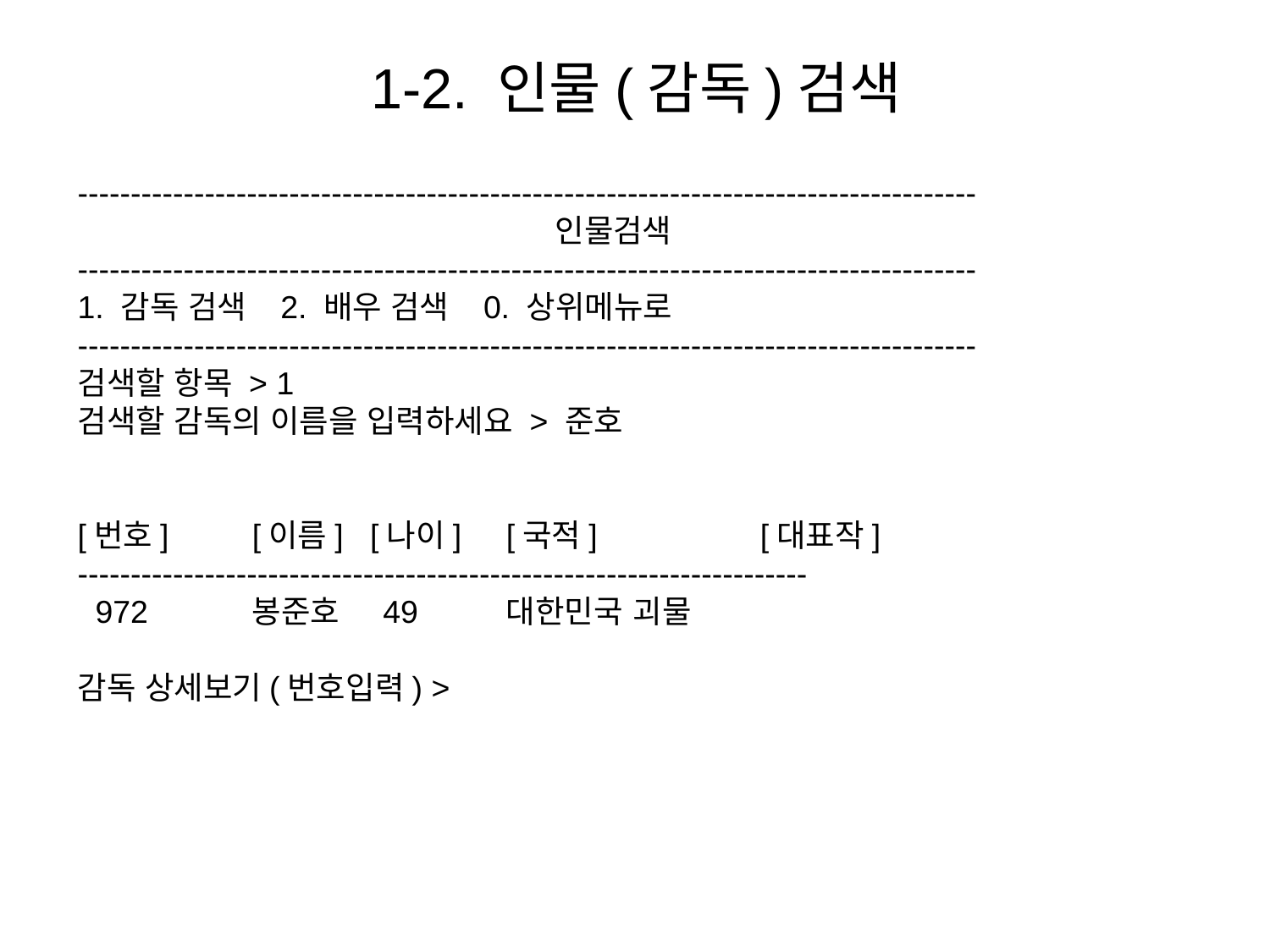

1-2. 인물(감독)검색
-------------------------------------------------------------------------------------
			          인물검색
-------------------------------------------------------------------------------------
1. 감독 검색   2. 배우 검색   0. 상위메뉴로
-------------------------------------------------------------------------------------
검색할 항목 > 1
검색할 감독의 이름을 입력하세요 > 준호

[번호]	[이름]   [나이]	[국적]		[대표작]
---------------------------------------------------------------------
  972	봉준호    49	대한민국	괴물

감독 상세보기(번호입력) >